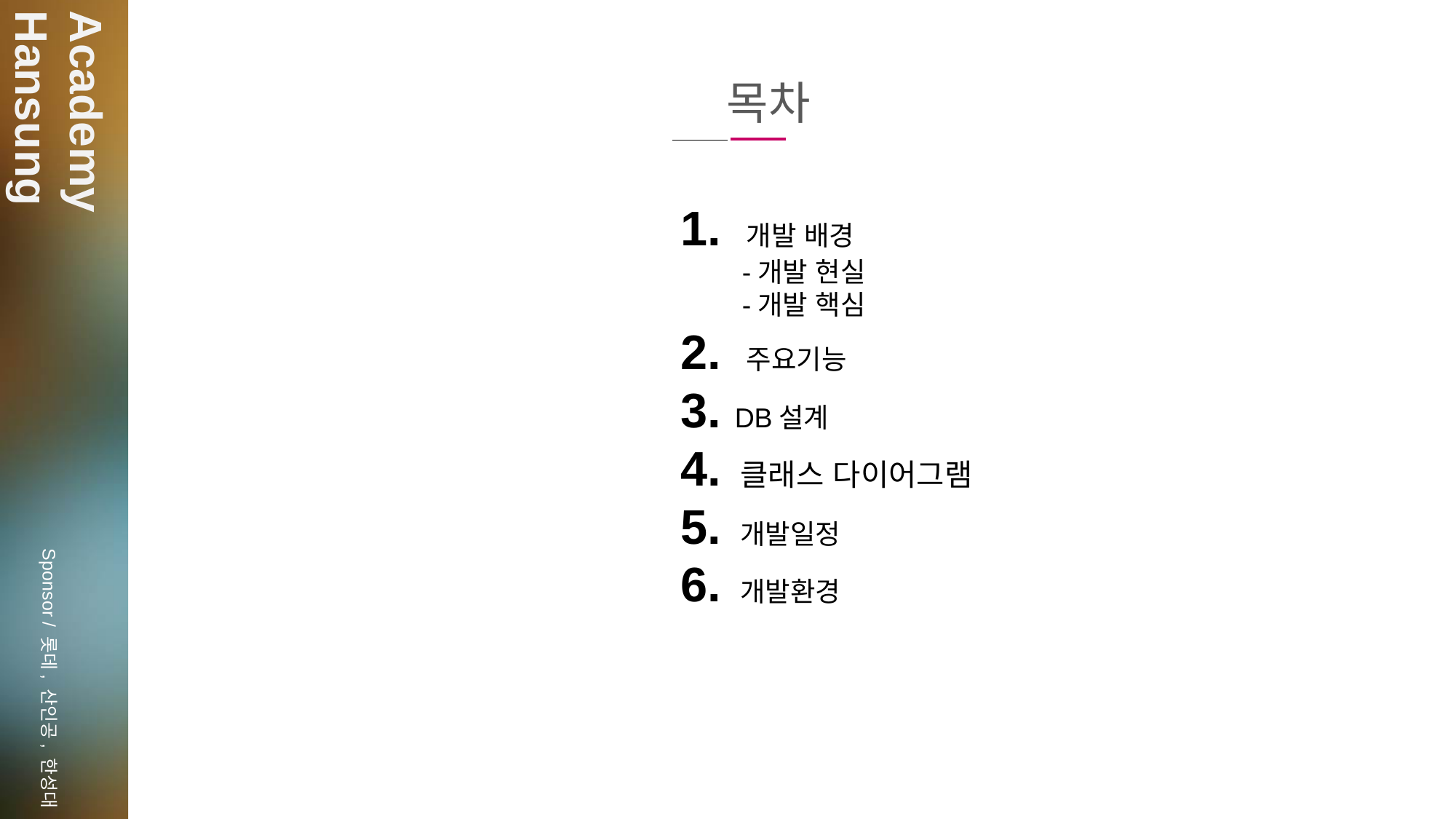

목차
1. 개발 배경
        -개발 현실
        -개발 핵심
2. 주요기능
3. DB설계
4. 클래스 다이어그램
5. 개발일정
6. 개발환경